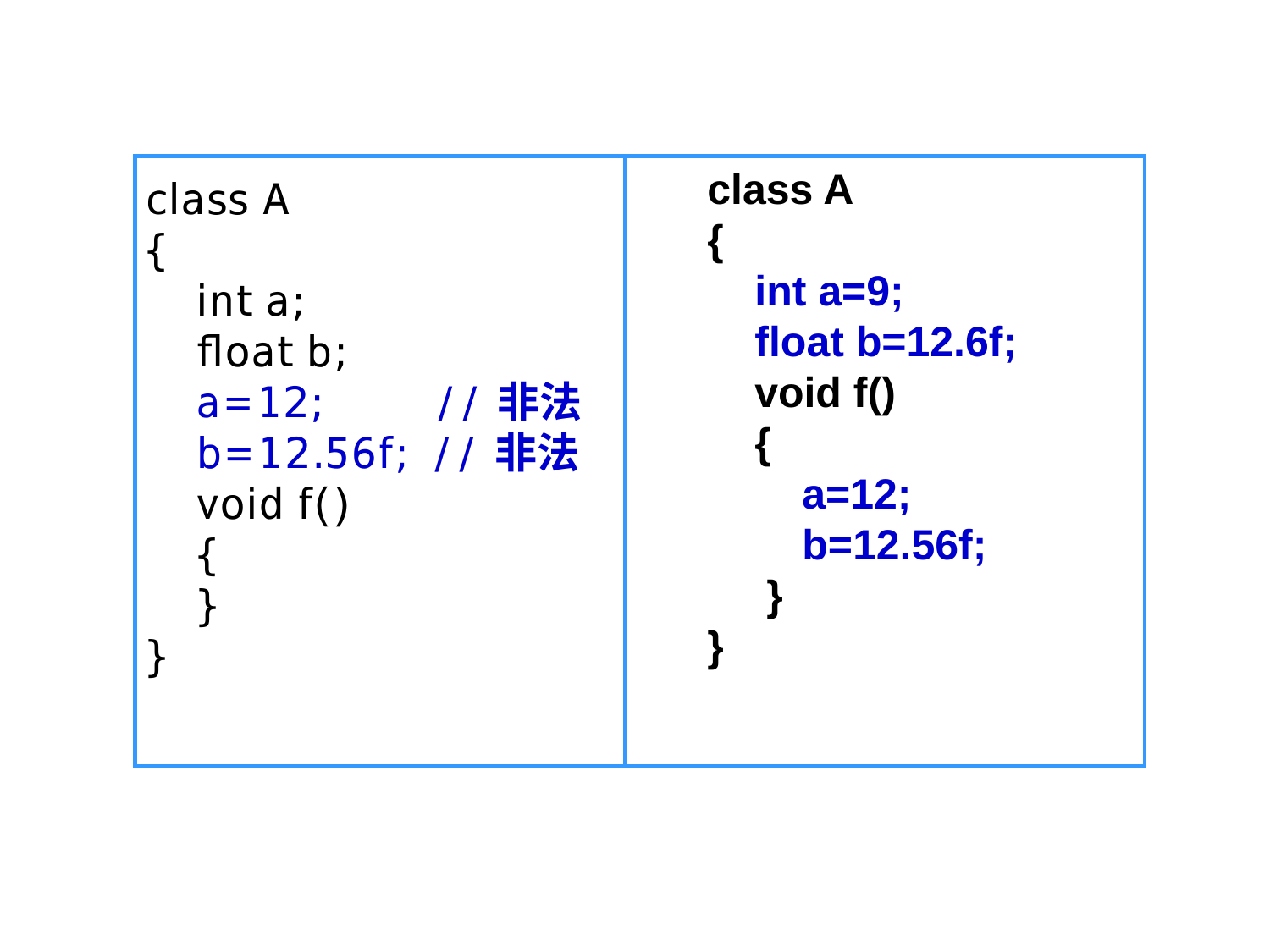

class A
{
    int a=9;
    float b=12.6f;
    void f()
    {
        a=12;
        b=12.56f;
     }
}
class A
{
    int a;
    float b;
    a=12;         //非法
    b=12.56f;  //非法
    void f()
    {
    }
}